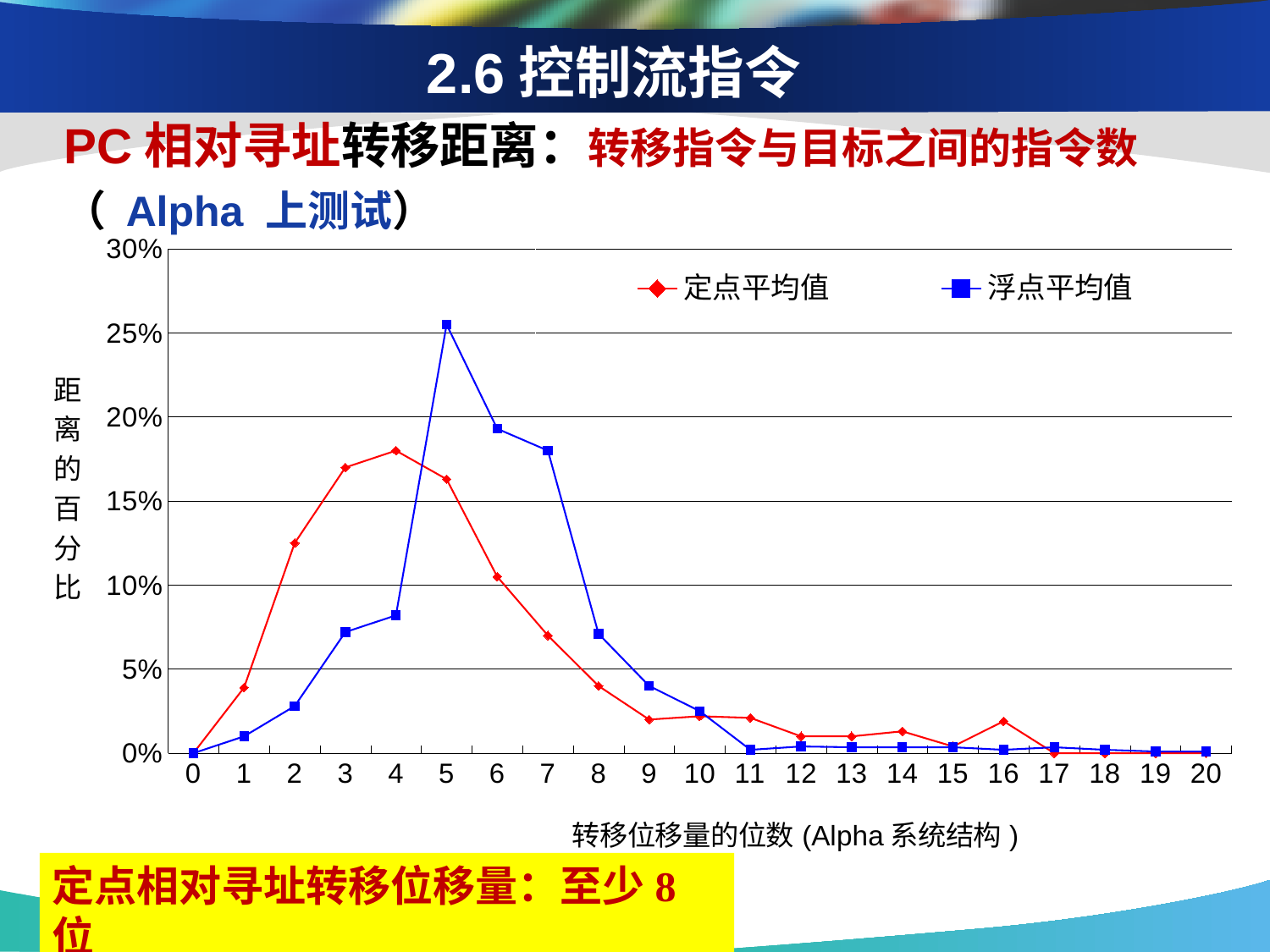

# 2.6控制流指令
PC相对寻址转移距离：转移指令与目标之间的指令数（ Alpha 上测试）

### Chart

| Category | 定点平均值 | 浮点平均值 |
|---|---|---|
| 0 | 0.0 | 0.0 |
| 1 | 0.039000000000000014 | 0.010000000000000005 |
| 2 | 0.125 | 0.028 |
| 3 | 0.17 | 0.072 |
| 4 | 0.18000000000000024 | 0.082 |
| 5 | 0.163 | 0.255 |
| 6 | 0.10500000000000002 | 0.193 |
| 7 | 0.07000000000000002 | 0.18000000000000024 |
| 8 | 0.04000000000000002 | 0.071 |
| 9 | 0.02000000000000001 | 0.04000000000000002 |
| 10 | 0.022 | 0.025 |
| 11 | 0.02100000000000001 | 0.0020000000000000052 |
| 12 | 0.010000000000000005 | 0.004000000000000011 |
| 13 | 0.010000000000000005 | 0.0035000000000000144 |
| 14 | 0.012999999999999998 | 0.0035000000000000144 |
| 15 | 0.004000000000000011 | 0.0035000000000000144 |
| 16 | 0.019000000000000086 | 0.0020000000000000052 |
| 17 | 0.0 | 0.0035000000000000144 |
| 18 | 0.0 | 0.0020000000000000052 |
| 19 | 0.0 | 0.0010000000000000041 |
| 20 | 0.0 | 0.0010000000000000041 |
定点相对寻址转移位移量：至少8位
45